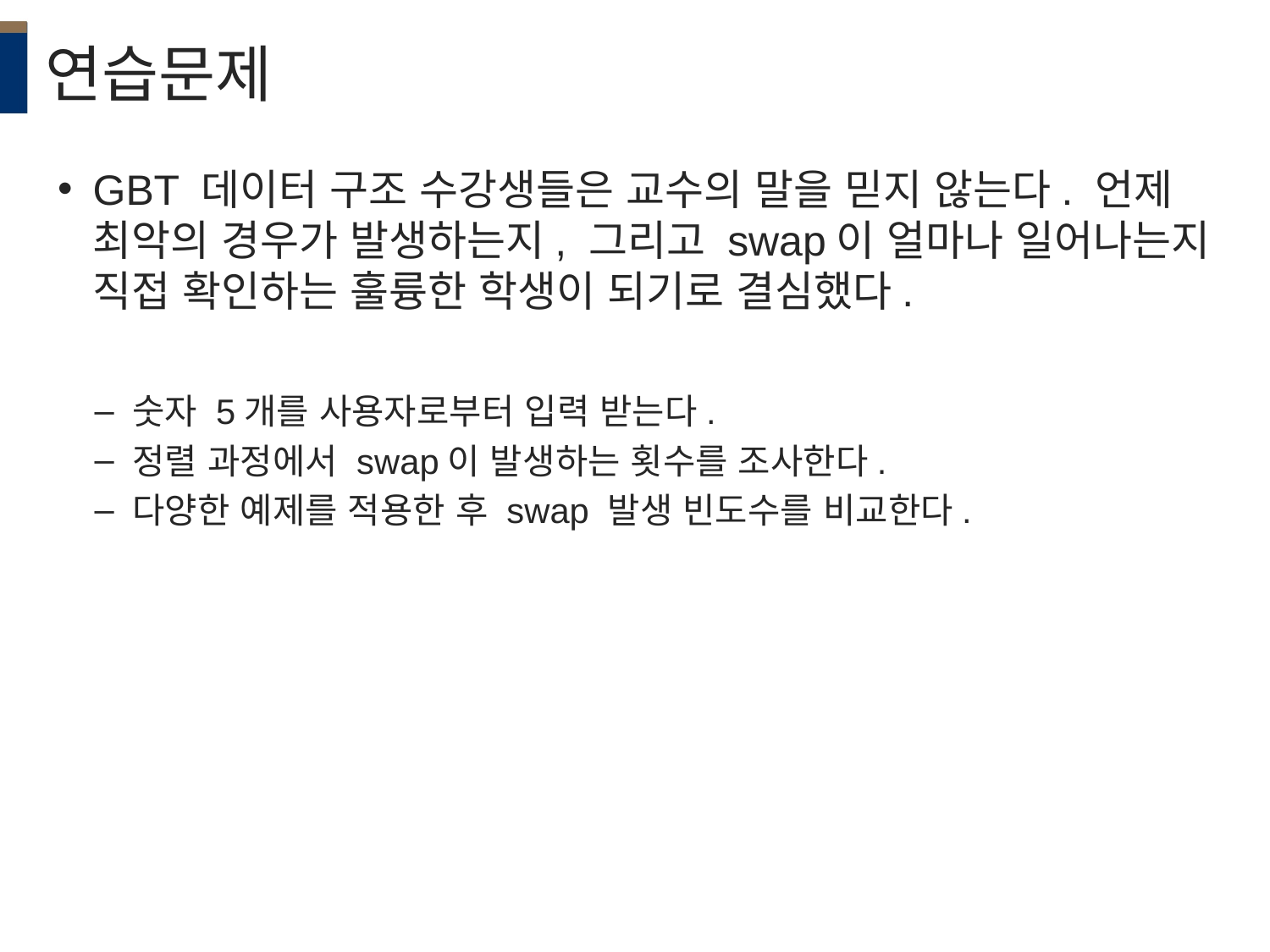

# 연습문제
GBT 데이터 구조 수강생들은 교수의 말을 믿지 않는다. 언제 최악의 경우가 발생하는지, 그리고 swap이 얼마나 일어나는지 직접 확인하는 훌륭한 학생이 되기로 결심했다.

숫자 5개를 사용자로부터 입력 받는다.
정렬 과정에서 swap이 발생하는 횟수를 조사한다.
다양한 예제를 적용한 후 swap 발생 빈도수를 비교한다.